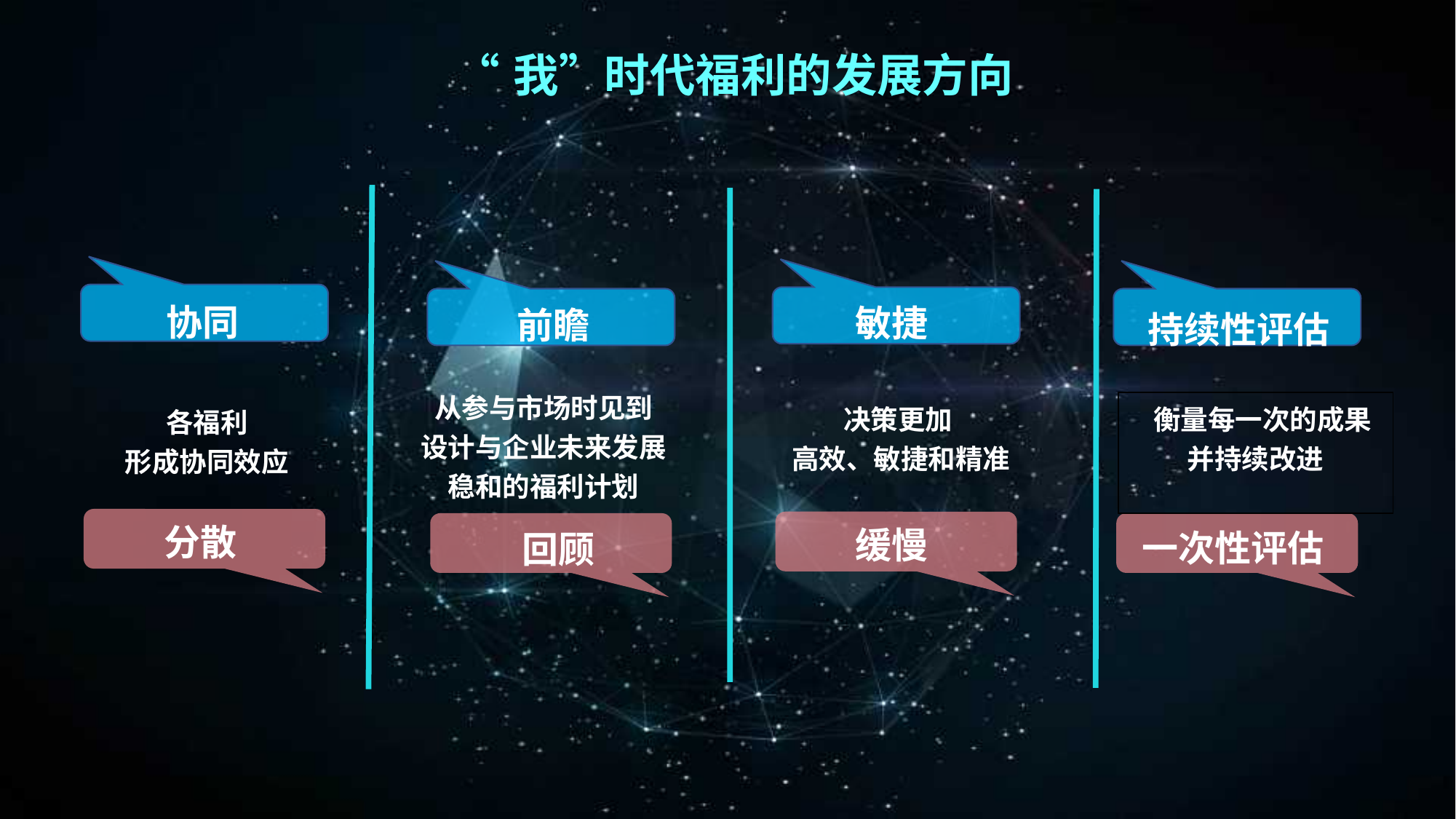

| “我”时代福利的发展方向 |
| --- |

| 协同 |
| --- |
| 敏捷 |
| --- |
| 前瞻 |
| --- |
| 持续性评估 |
| --- |
| 从参与市场时见到 设计与企业未来发展稳和的福利计划 |
| --- |
| 衡量每一次的成果并持续改进 |
| --- |
| 决策更加 高效、敏捷和精准 |
| --- |
| 各福利 形成协同效应 |
| --- |

| 分散 |
| --- |

| 缓慢 |
| --- |

| 一次性评估 |
| --- |
| 回顾 |
| --- |